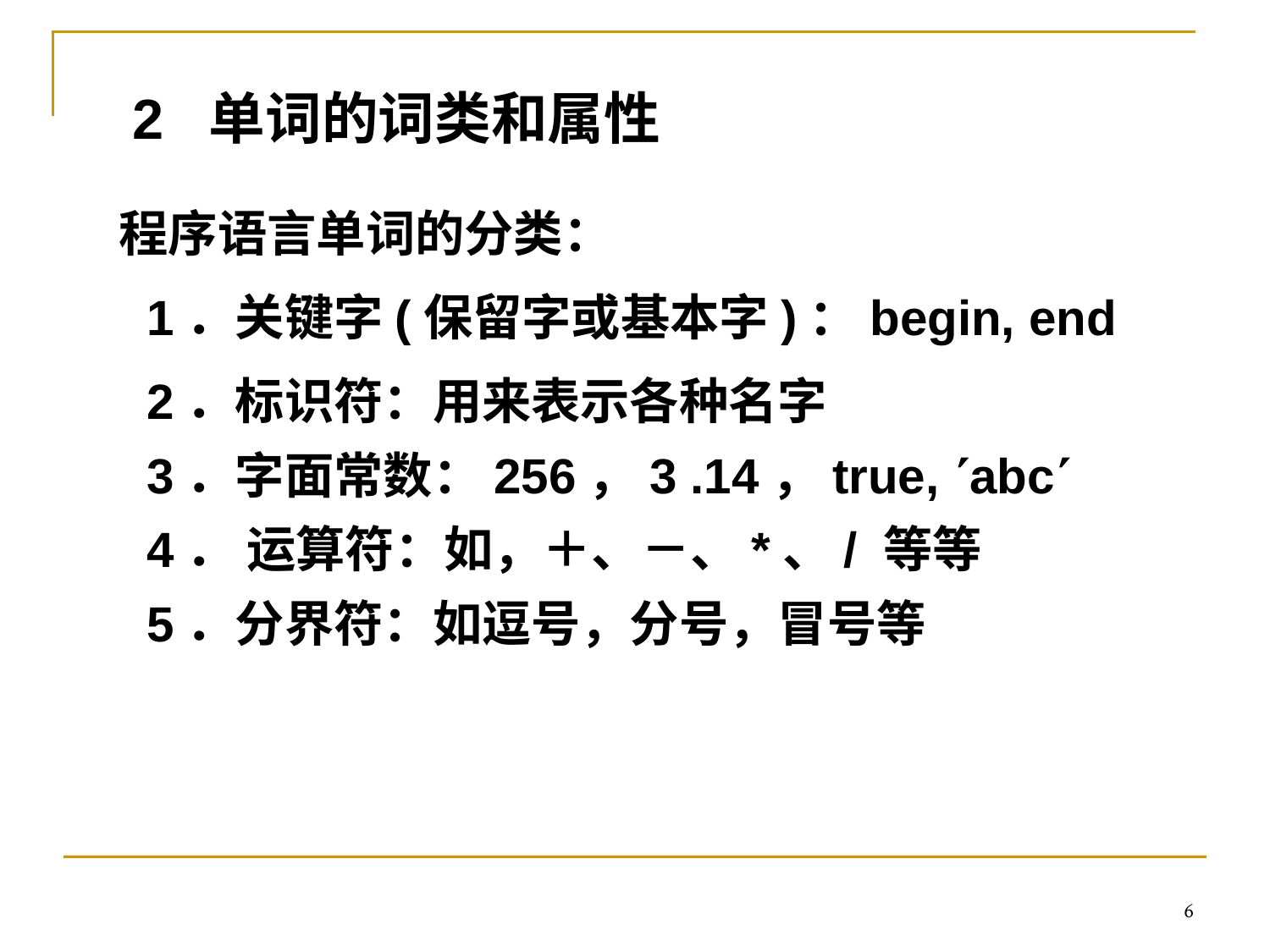

2  单词的词类和属性
程序语言单词的分类：
  1．关键字(保留字或基本字)：begin, end
  2．标识符：用来表示各种名字
  3．字面常数：256，3 .14，true, ′abc′
  4． 运算符：如，＋、－、*、/ 等等
  5．分界符：如逗号，分号，冒号等
6